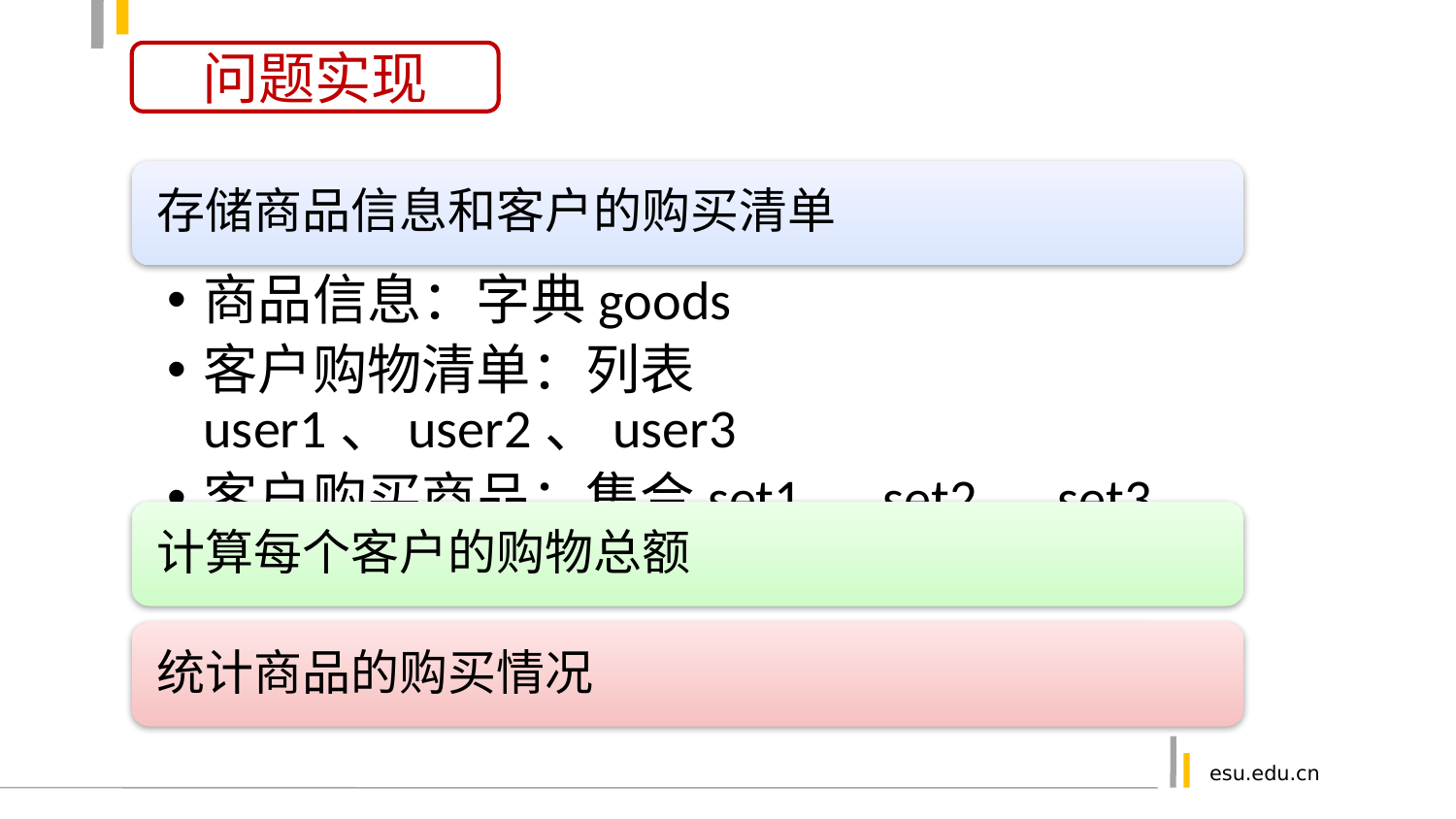

问题实现
存储商品信息和客户的购买清单
商品信息：字典goods
客户购物清单：列表user1、user2、user3
客户购买商品：集合set1、set2、set3
计算每个客户的购物总额
统计商品的购买情况